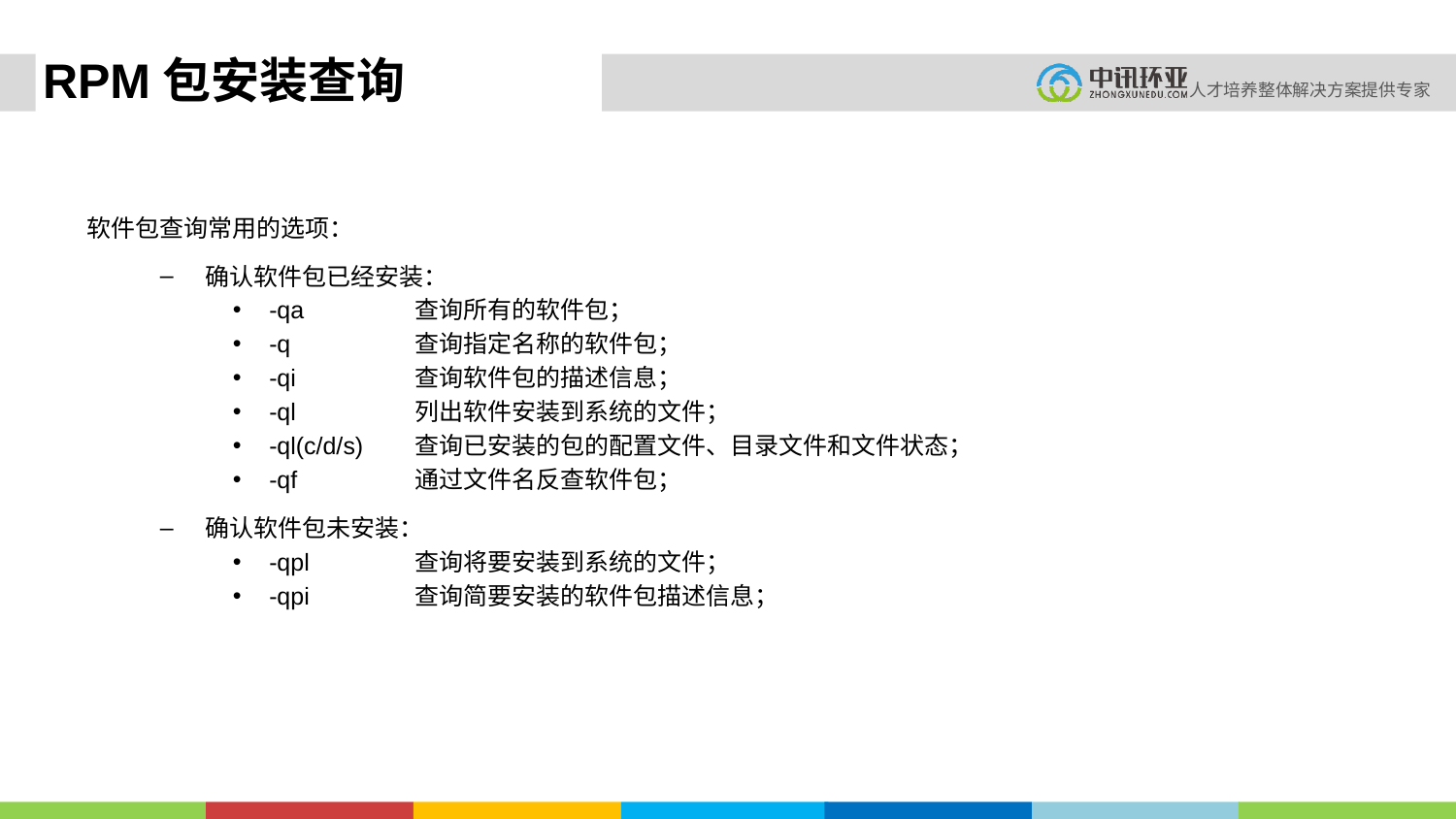

# RPM包安装查询
软件包查询常用的选项：
确认软件包已经安装：
-qa	查询所有的软件包；
-q	查询指定名称的软件包；
-qi	查询软件包的描述信息；
-ql	列出软件安装到系统的文件；
-ql(c/d/s)	查询已安装的包的配置文件、目录文件和文件状态；
-qf	通过文件名反查软件包；
确认软件包未安装：
-qpl	查询将要安装到系统的文件；
-qpi	查询简要安装的软件包描述信息；